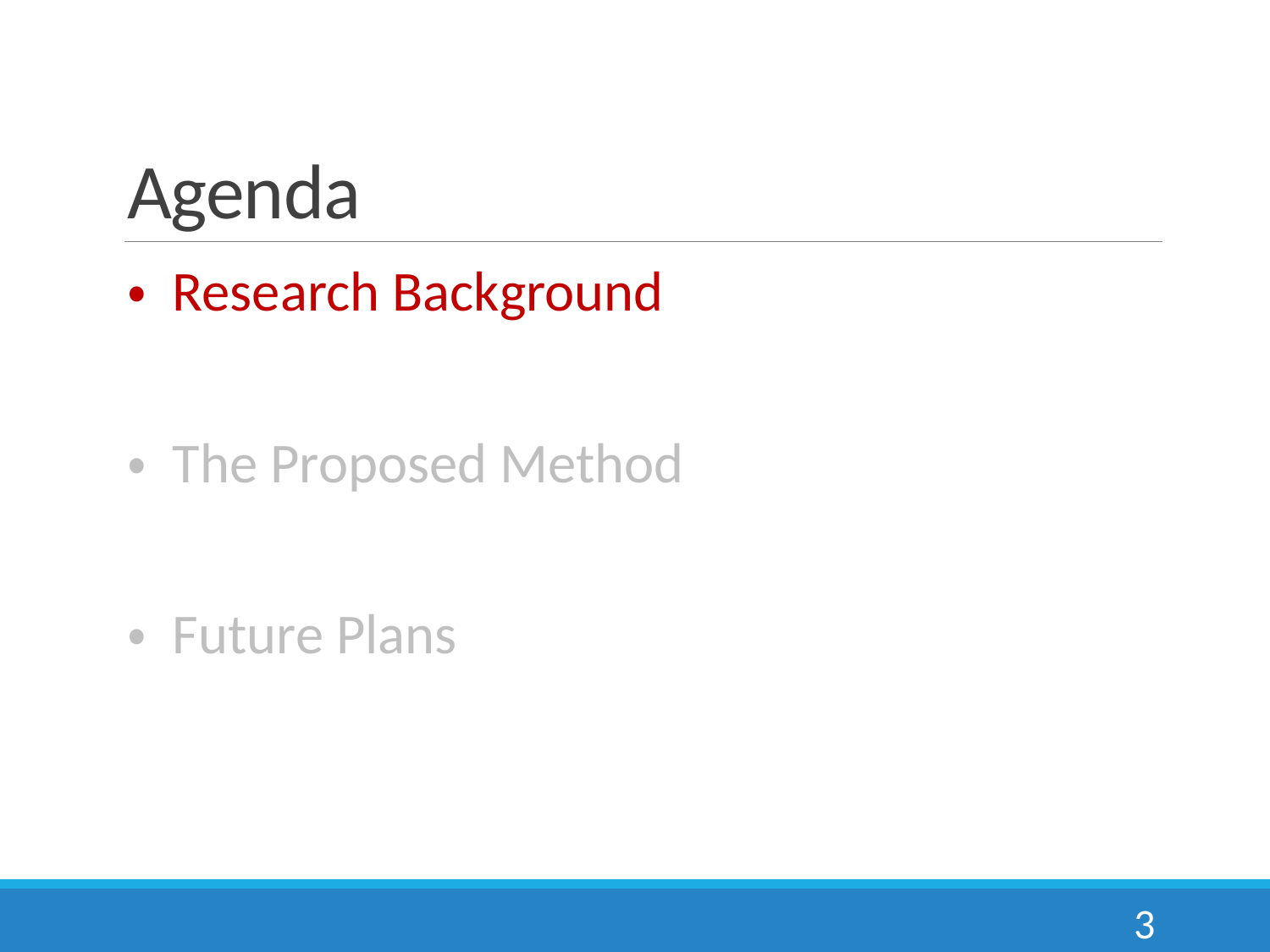

# Agenda
・ Research Background

・ The Proposed Method

・ Future Plans
3